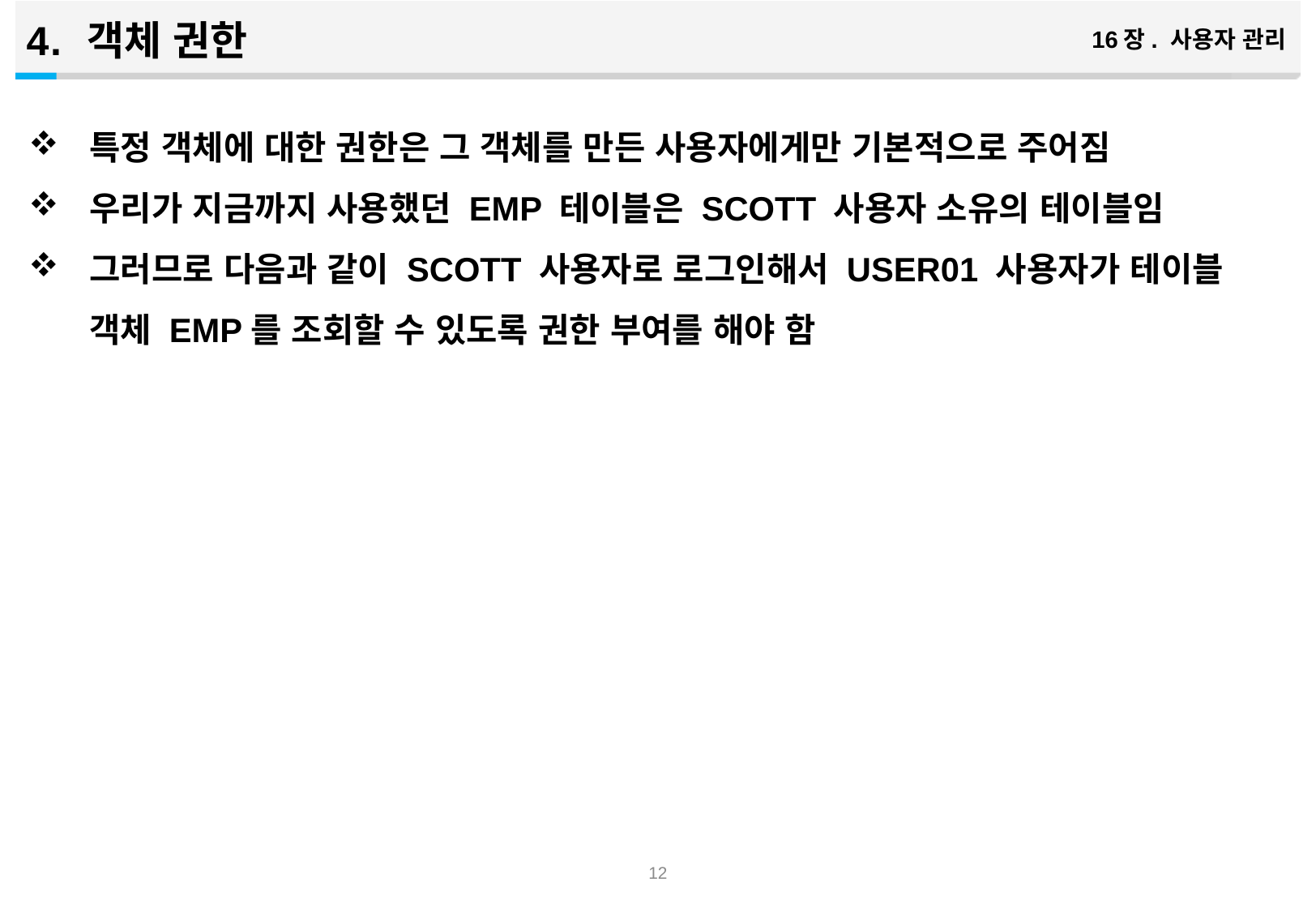

객체 권한
16장. 사용자 관리
특정 객체에 대한 권한은 그 객체를 만든 사용자에게만 기본적으로 주어짐
우리가 지금까지 사용했던 EMP 테이블은 SCOTT 사용자 소유의 테이블임
그러므로 다음과 같이 SCOTT 사용자로 로그인해서 USER01 사용자가 테이블 객체 EMP를 조회할 수 있도록 권한 부여를 해야 함

12